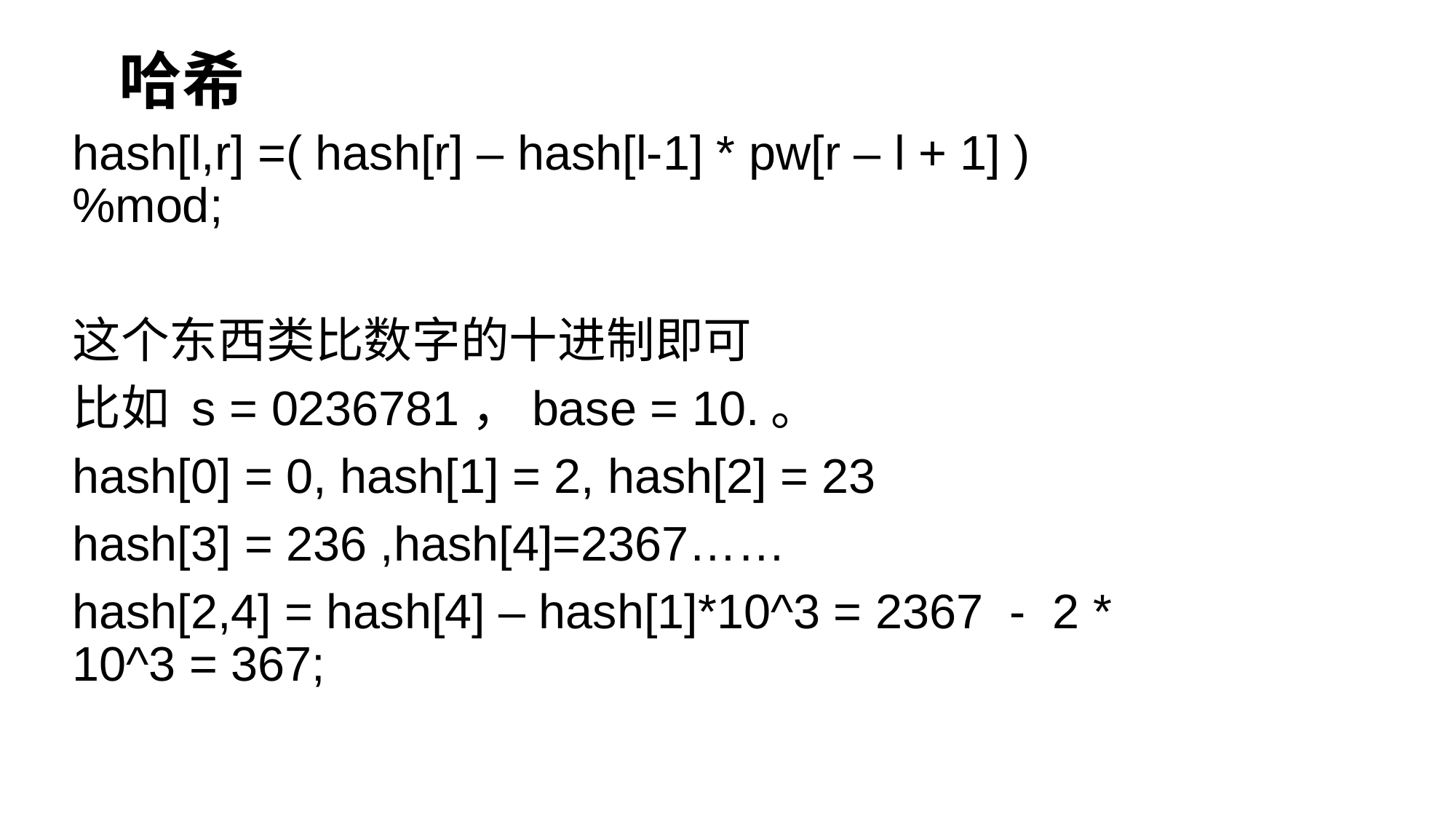

# 哈希
hash[l,r] =( hash[r] – hash[l-1] * pw[r – l + 1] ) %mod;

这个东西类比数字的十进制即可
比如 s = 0236781，base = 10.。
hash[0] = 0, hash[1] = 2, hash[2] = 23
hash[3] = 236 ,hash[4]=2367……
hash[2,4] = hash[4] – hash[1]*10^3 = 2367  -  2 * 10^3 = 367;